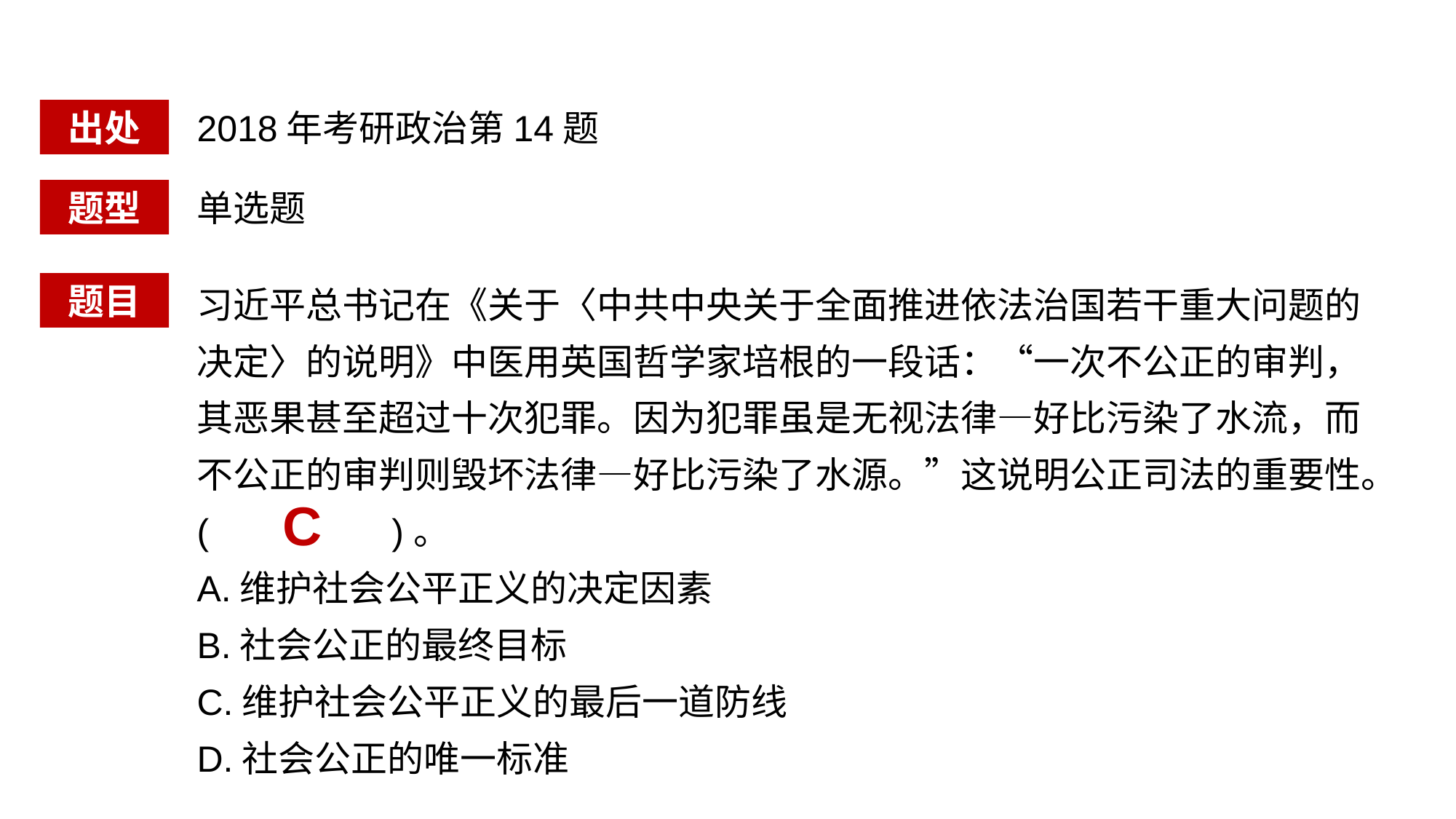

出处
2018年考研政治第14题
题型
单选题
习近平总书记在《关于〈中共中央关于全面推进依法治国若干重大问题的决定〉的说明》中医用英国哲学家培根的一段话：“一次不公正的审判，其恶果甚至超过十次犯罪。因为犯罪虽是无视法律—好比污染了水流，而不公正的审判则毁坏法律—好比污染了水源。”这说明公正司法的重要性。(                  )。
A.维护社会公平正义的决定因素
B.社会公正的最终目标
C.维护社会公平正义的最后一道防线
D.社会公正的唯一标准
题目
C